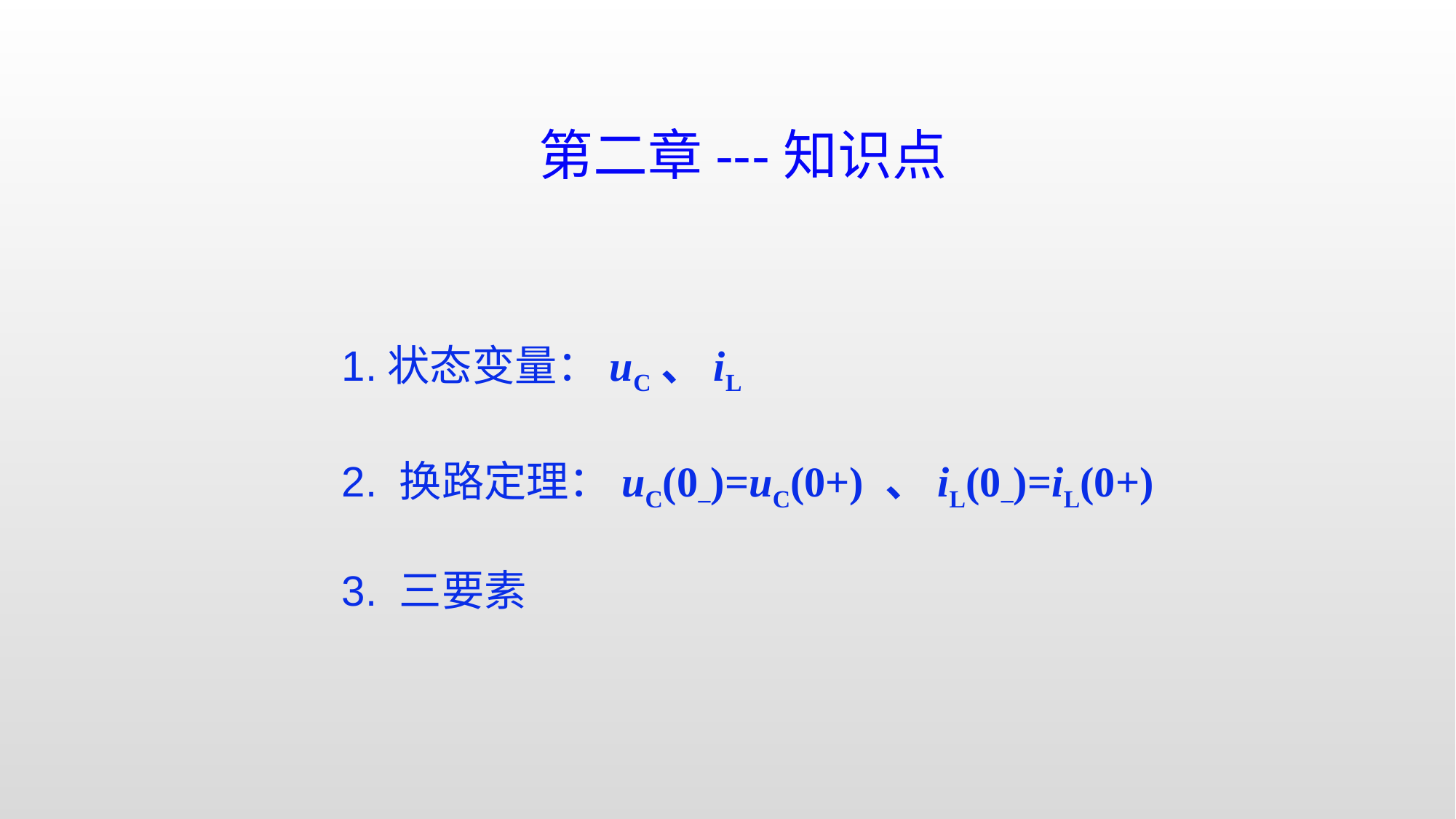

第二章---知识点
1.状态变量：uC、iL
2. 换路定理：uC(0–)=uC(0+) 、iL(0–)=iL(0+)
3. 三要素
9